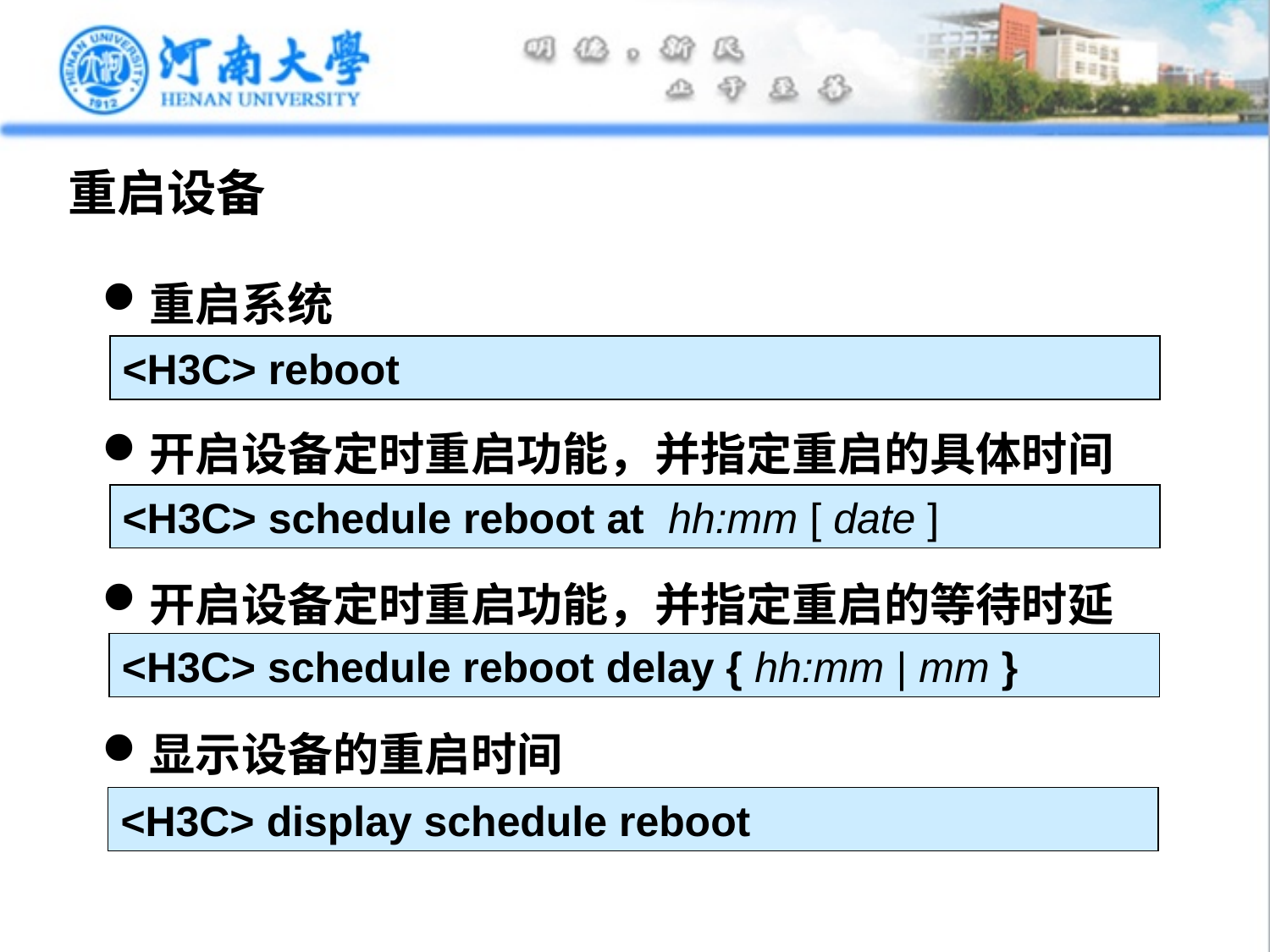

# 重启设备
重启系统

开启设备定时重启功能，并指定重启的具体时间

开启设备定时重启功能，并指定重启的等待时延

显示设备的重启时间

<H3C> reboot
<H3C> schedule reboot at  hh:mm [ date ]
<H3C> schedule reboot delay { hh:mm | mm }
<H3C> display schedule reboot